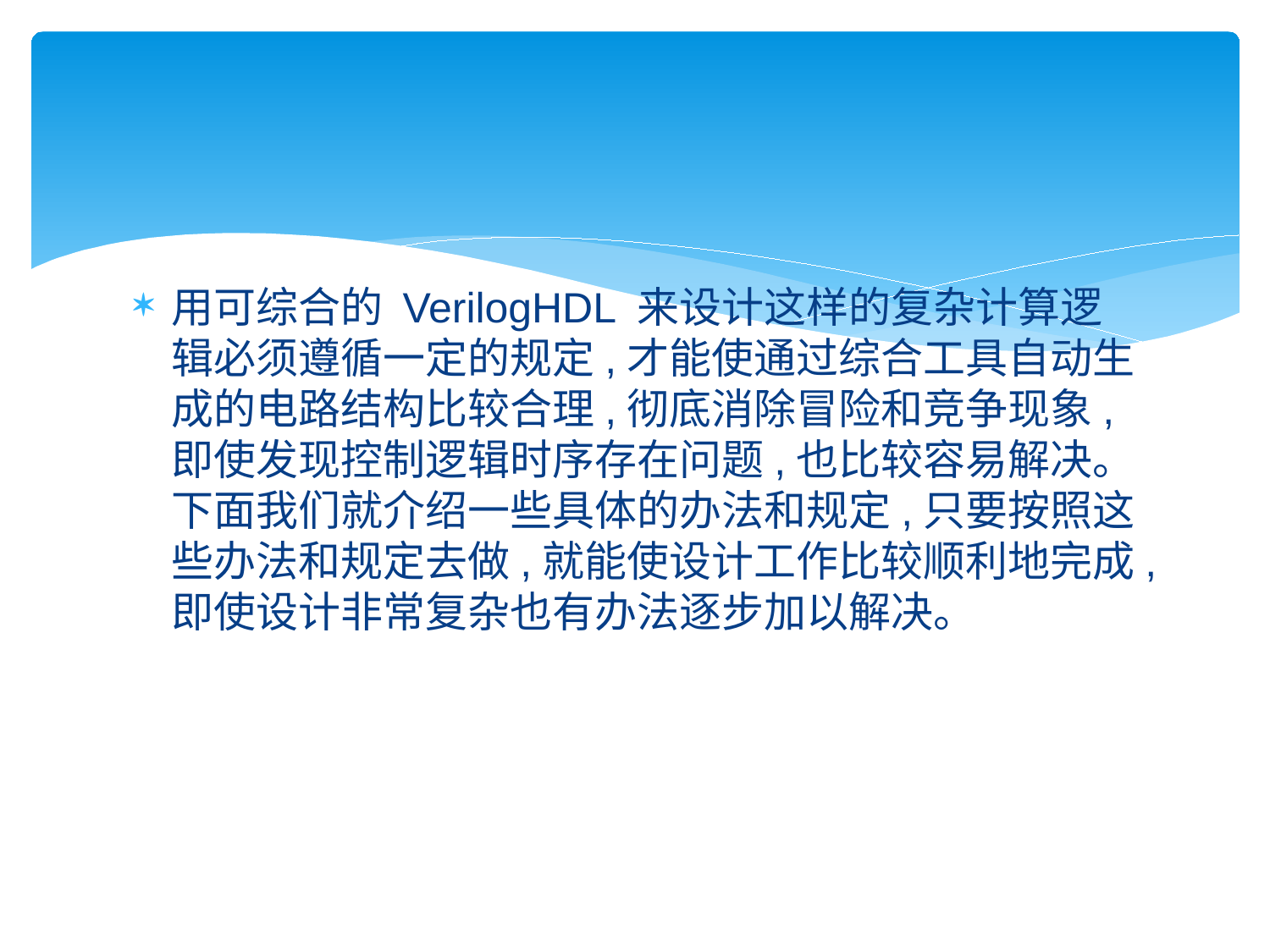

#
用可综合的 VerilogHDL 来设计这样的复杂计算逻辑必须遵循一定的规定,才能使通过综合工具自动生成的电路结构比较合理,彻底消除冒险和竞争现象,即使发现控制逻辑时序存在问题,也比较容易解决。下面我们就介绍一些具体的办法和规定,只要按照这些办法和规定去做,就能使设计工作比较顺利地完成,即使设计非常复杂也有办法逐步加以解决。